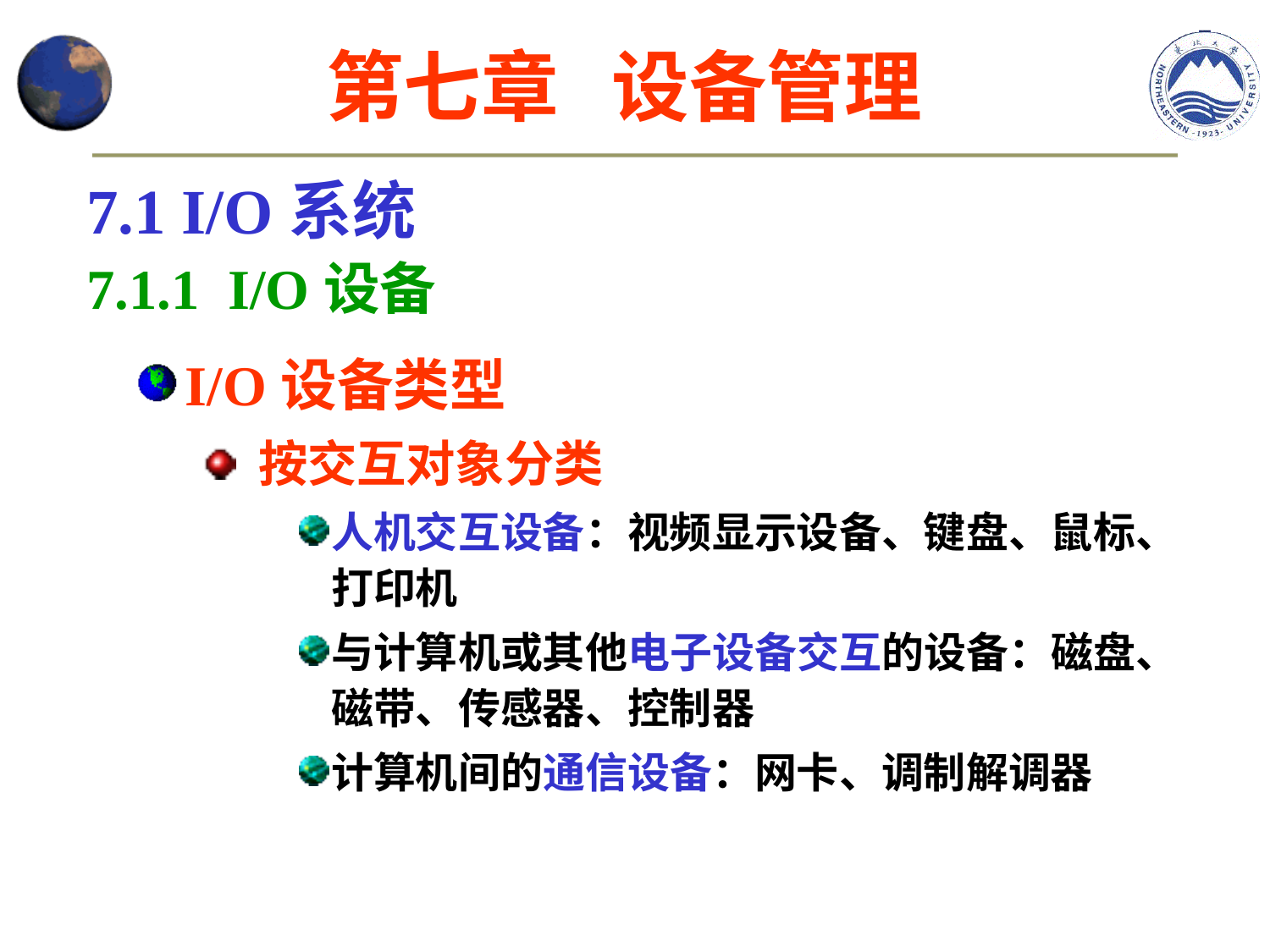

第七章   设备管理
7.1 I/O系统
7.1.1  I/O设备
I/O设备类型
按交互对象分类
人机交互设备：视频显示设备、键盘、鼠标、打印机
与计算机或其他电子设备交互的设备：磁盘、磁带、传感器、控制器
计算机间的通信设备：网卡、调制解调器